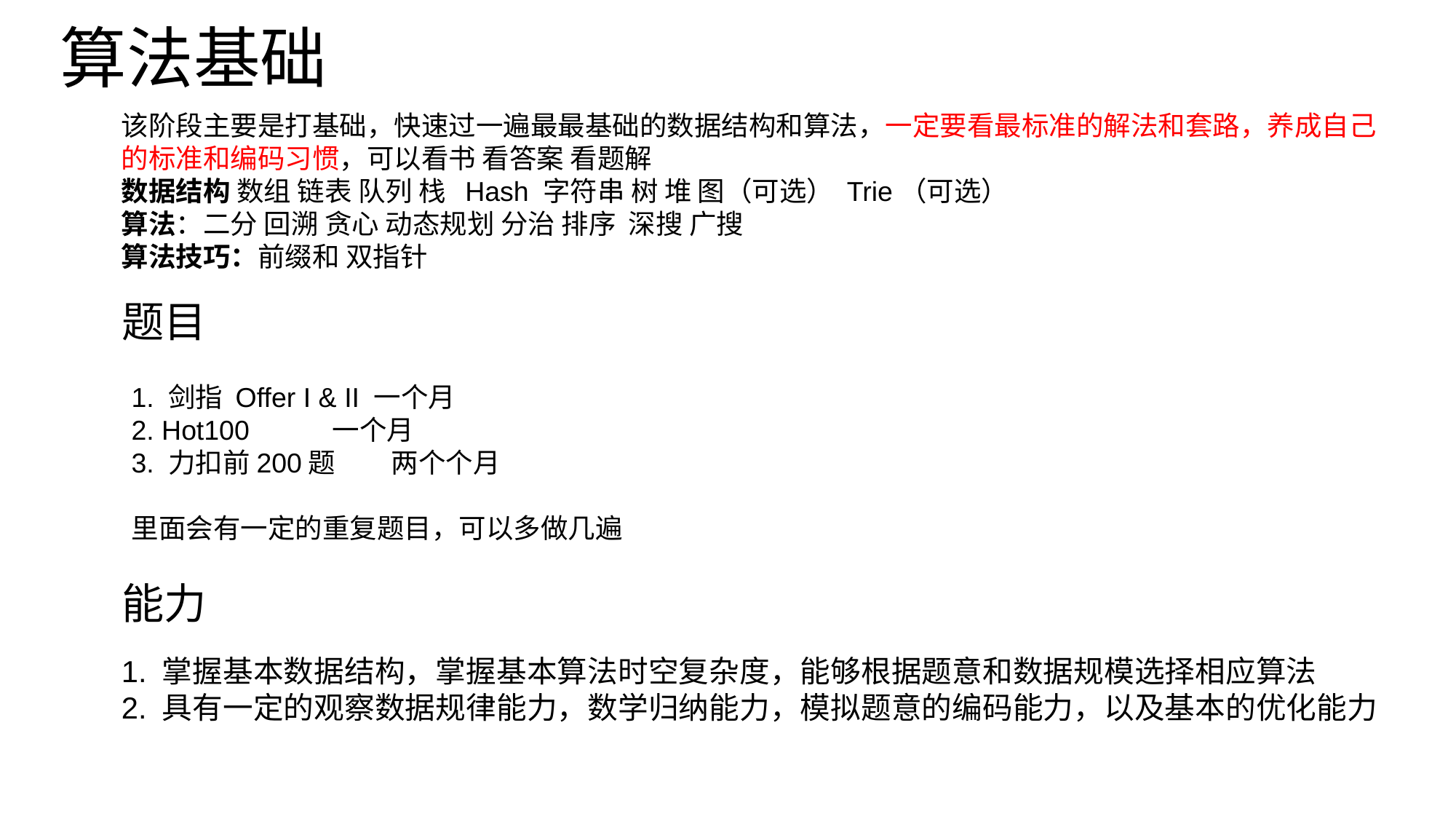

算法基础
该阶段主要是打基础，快速过一遍最最基础的数据结构和算法，一定要看最标准的解法和套路，养成自己的标准和编码习惯，可以看书 看答案 看题解
数据结构 数组 链表 队列 栈  Hash 字符串 树 堆 图（可选） Trie（可选）
算法：二分 回溯 贪心 动态规划 分治 排序  深搜 广搜
算法技巧：前缀和 双指针

题目
1. 剑指 Offer I & II 一个月
2. Hot100          一个月
3. 力扣前200题         两个个月
里面会有一定的重复题目，可以多做几遍

能力
1. 掌握基本数据结构，掌握基本算法时空复杂度，能够根据题意和数据规模选择相应算法
2. 具有一定的观察数据规律能力，数学归纳能力，模拟题意的编码能力，以及基本的优化能力